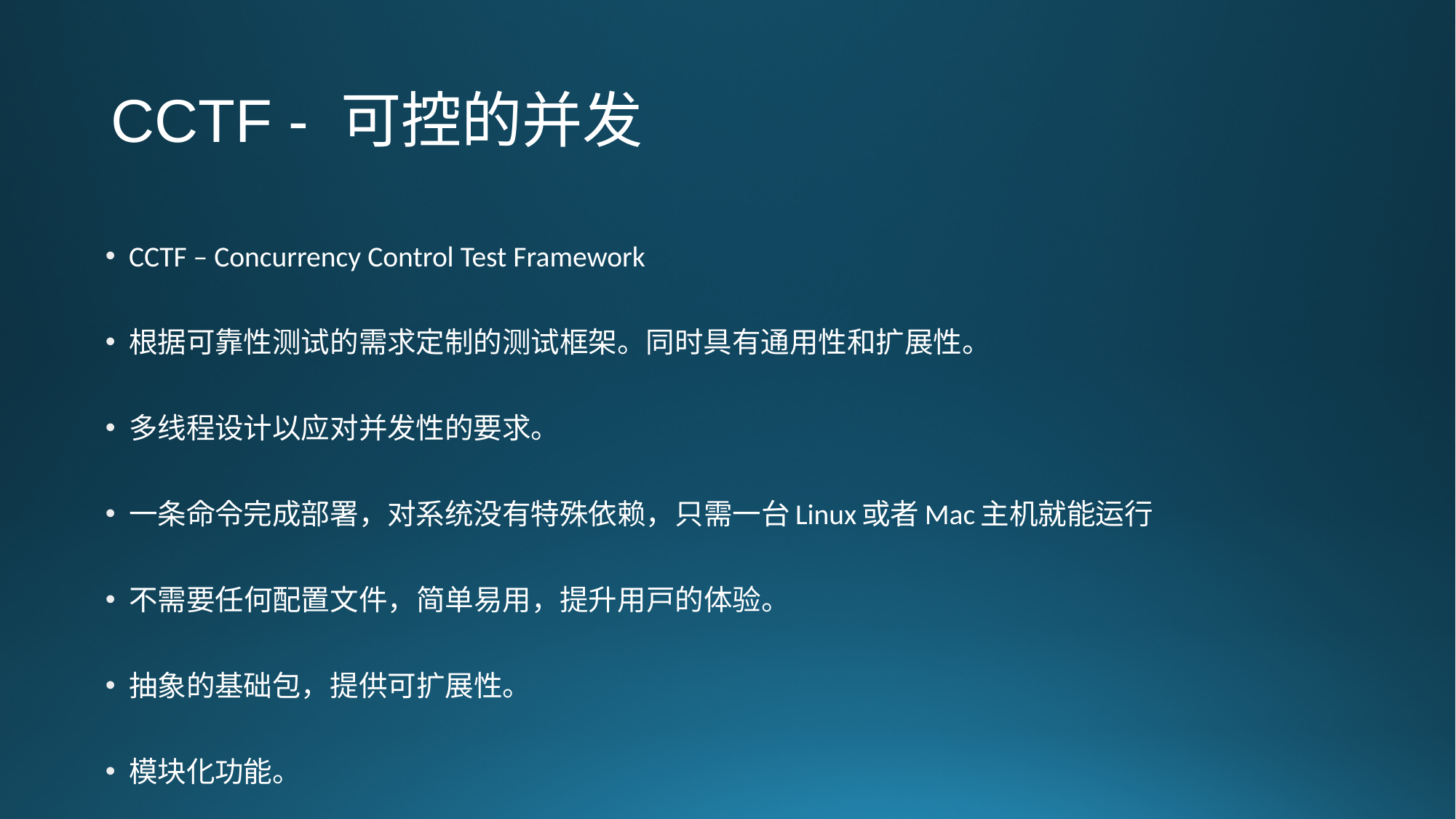

# CCTF - 可控的并发
CCTF – Concurrency Control Test Framework

根据可靠性测试的需求定制的测试框架。同时具有通用性和扩展性。

多线程设计以应对并发性的要求。

一条命令完成部署，对系统没有特殊依赖，只需一台Linux或者Mac主机就能运行

不需要任何配置文件，简单易用，提升用户的体验。

抽象的基础包，提供可扩展性。

模块化功能。